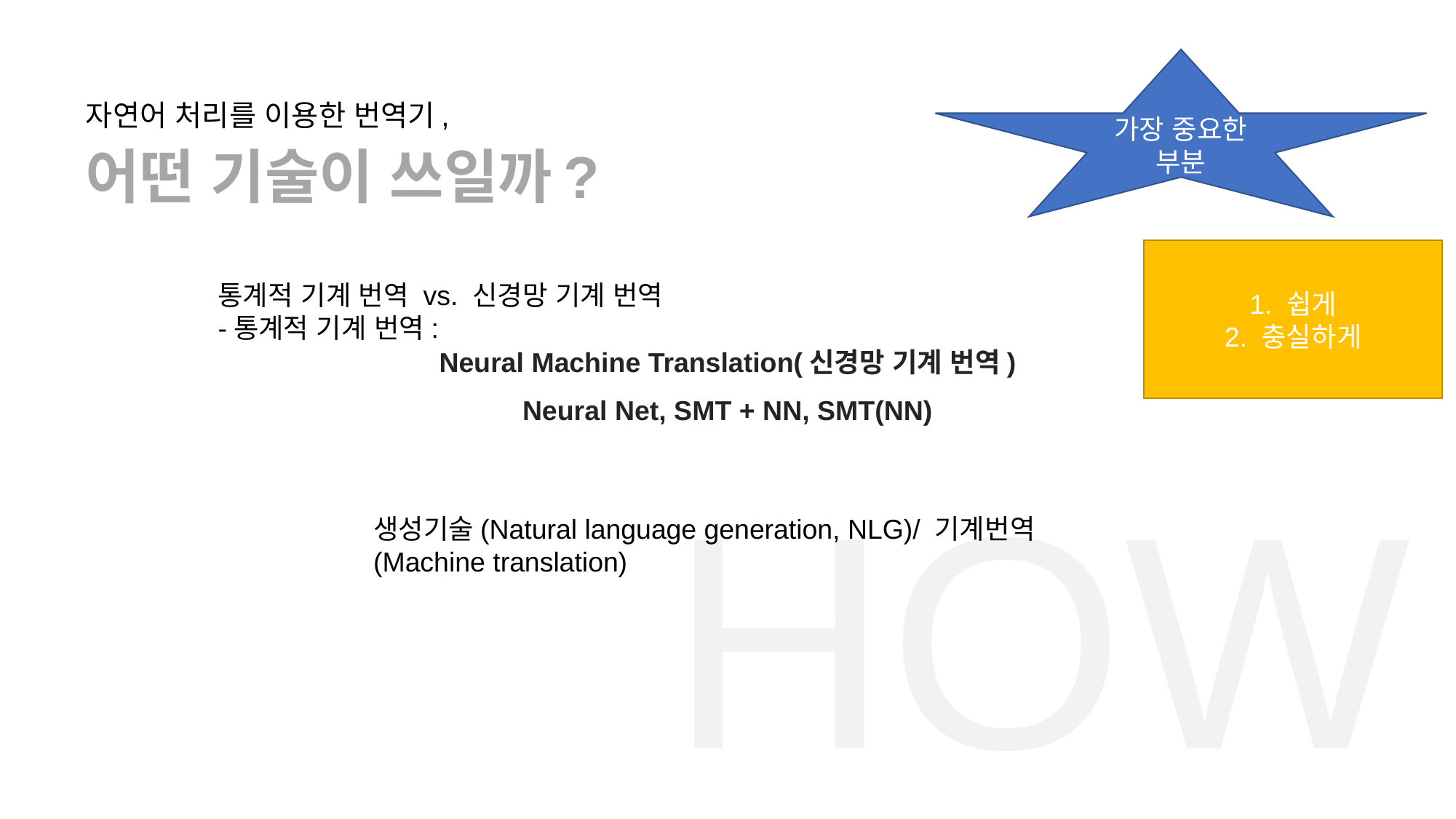

가장 중요한 부분
자연어 처리를 이용한 번역기,
어떤 기술이 쓰일까?
1. 쉽게
2. 충실하게
통계적 기계 번역 vs. 신경망 기계 번역
-통계적 기계 번역:
Neural Machine Translation(신경망 기계 번역)
Neural Net, SMT + NN, SMT(NN)
HOW
생성기술(Natural language generation, NLG)/ 기계번역(Machine translation)